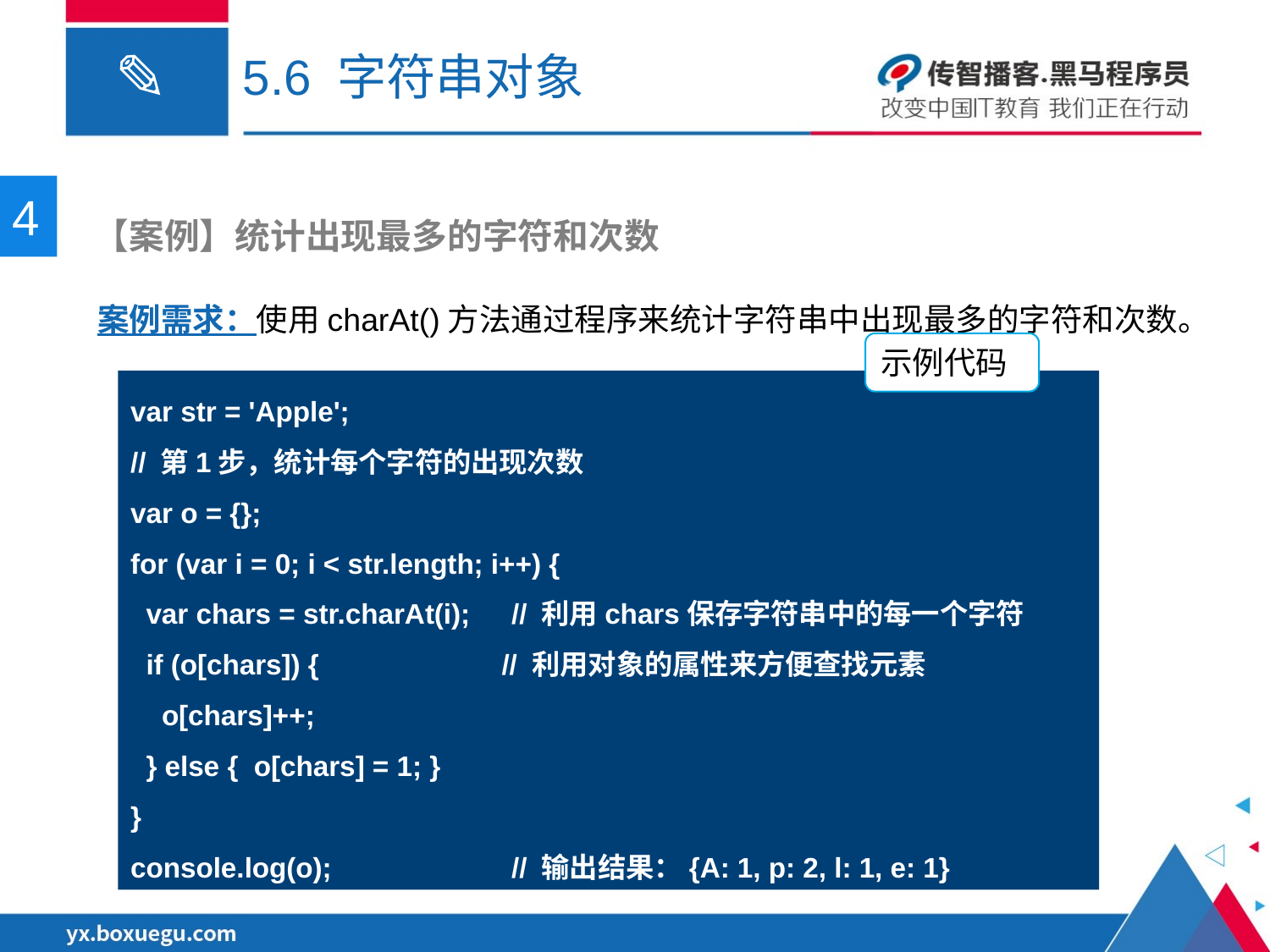

# 5.6 字符串对象

4
  【案例】统计出现最多的字符和次数
案例需求：使用charAt()方法通过程序来统计字符串中出现最多的字符和次数。
示例代码
var str = 'Apple';
// 第1步，统计每个字符的出现次数
var o = {};
for (var i = 0; i < str.length; i++) {
  var chars = str.charAt(i);	// 利用chars保存字符串中的每一个字符
  if (o[chars]) {	               // 利用对象的属性来方便查找元素
    o[chars]++;
  } else {  o[chars] = 1; }
}
console.log(o);		// 输出结果：{A: 1, p: 2, l: 1, e: 1}